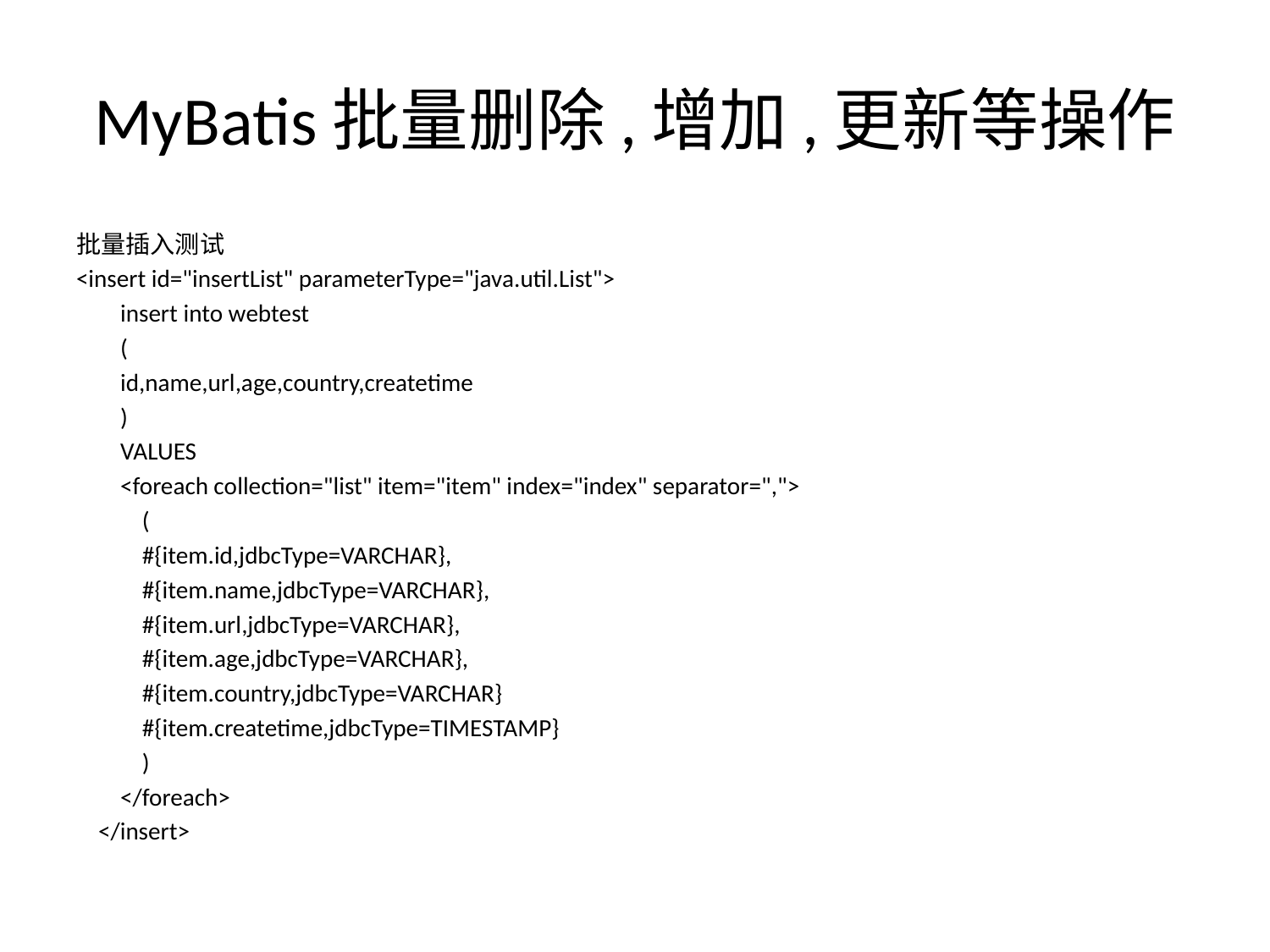

# MyBatis批量删除,增加,更新等操作
批量插入测试
<insert id="insertList" parameterType="java.util.List">
        insert into webtest
        (
        id,name,url,age,country,createtime
        )
        VALUES
        <foreach collection="list" item="item" index="index" separator=",">
            (
            #{item.id,jdbcType=VARCHAR},
            #{item.name,jdbcType=VARCHAR},
            #{item.url,jdbcType=VARCHAR},
            #{item.age,jdbcType=VARCHAR},
            #{item.country,jdbcType=VARCHAR}
            #{item.createtime,jdbcType=TIMESTAMP}
            )
        </foreach>
    </insert>